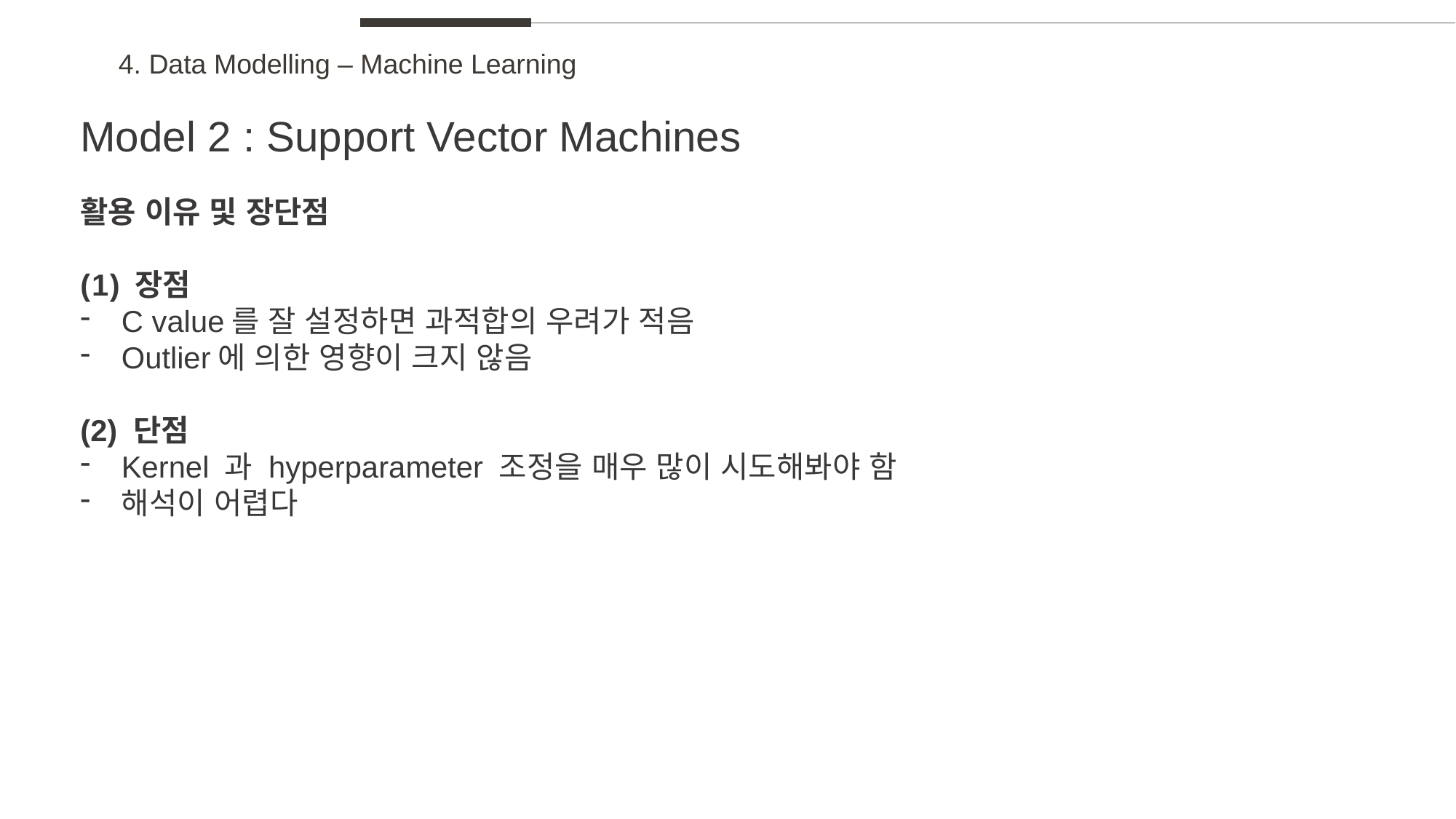

4. Data Modelling – Machine Learning
Model 2 : Support Vector Machines
활용 이유 및 장단점

장점
C value를 잘 설정하면 과적합의 우려가 적음
Outlier에 의한 영향이 크지 않음

(2) 단점
Kernel 과 hyperparameter 조정을 매우 많이 시도해봐야 함
해석이 어렵다